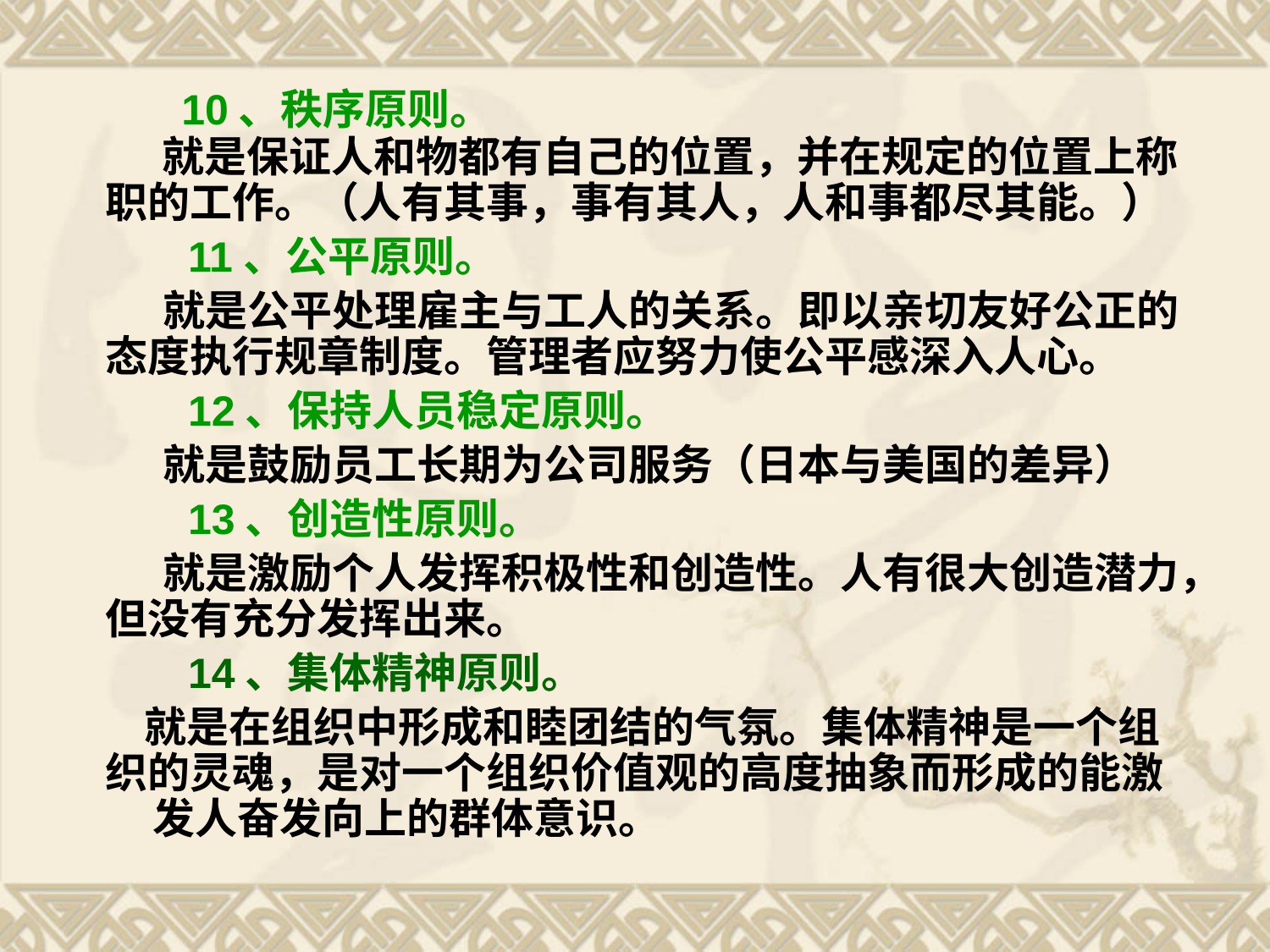

10、秩序原则。
      就是保证人和物都有自己的位置，并在规定的位置上称职的工作。（人有其事，事有其人，人和事都尽其能。）
           11、公平原则。
          就是公平处理雇主与工人的关系。即以亲切友好公正的态度执行规章制度。管理者应努力使公平感深入人心。
           12、保持人员稳定原则。
          就是鼓励员工长期为公司服务（日本与美国的差异）
           13、创造性原则。
          就是激励个人发挥积极性和创造性。人有很大创造潜力，但没有充分发挥出来。
           14、集体精神原则。
        就是在组织中形成和睦团结的气氛。集体精神是一个组织的灵魂，是对一个组织价值观的高度抽象而形成的能激        发人奋发向上的群体意识。
#